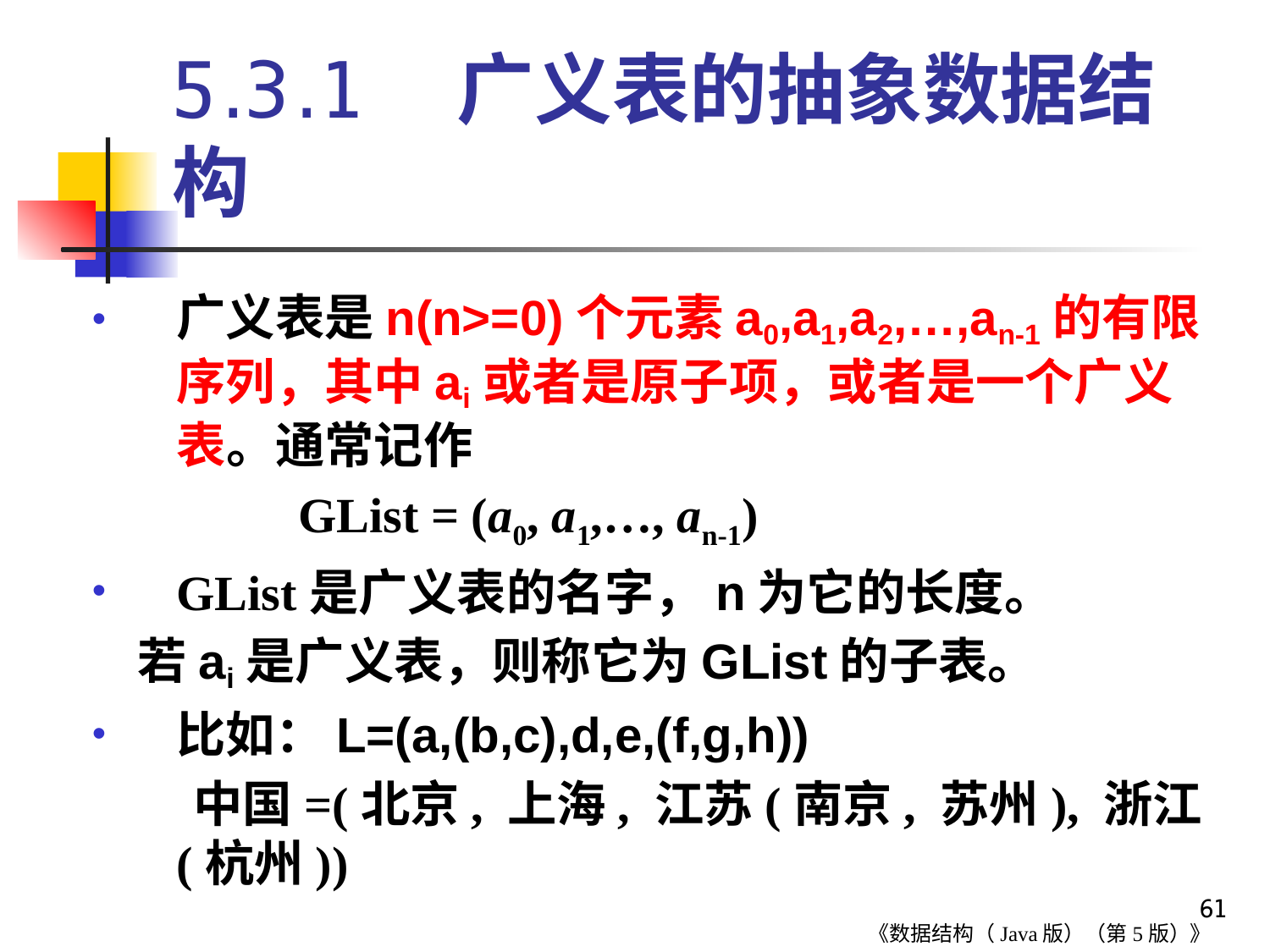

# 5.3.1   广义表的抽象数据结构
广义表是n(n>=0)个元素a0,a1,a2,…,an-1的有限序列，其中ai或者是原子项，或者是一个广义表。通常记作
           GList = (a0, a1,…, an-1)
GList是广义表的名字，n为它的长度。
   若ai是广义表，则称它为GList的子表。
比如：L=(a,(b,c),d,e,(f,g,h))
        中国=(北京, 上海, 江苏(南京, 苏州), 浙江(杭州))

61
《数据结构（Java版）（第5版）》